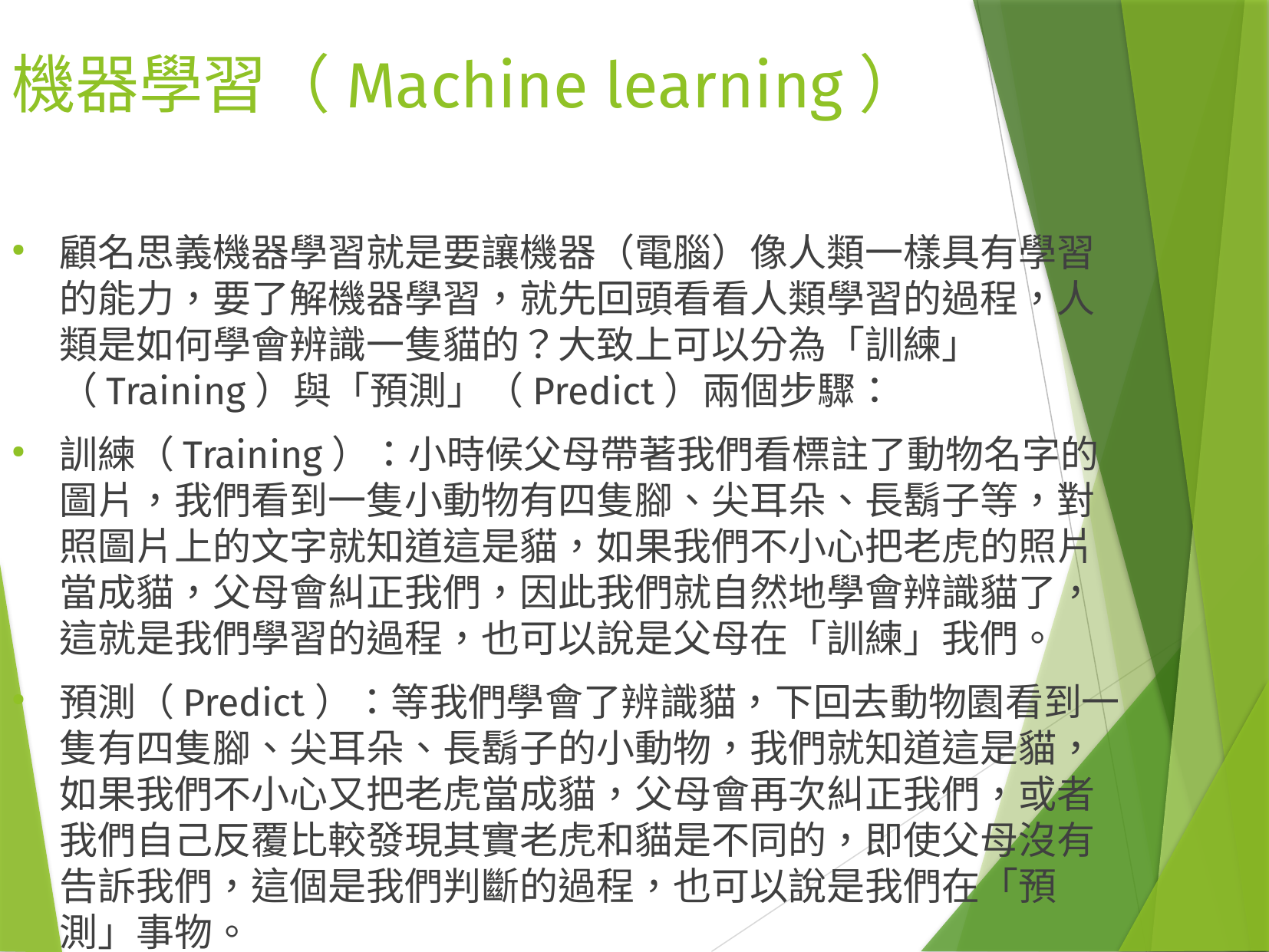

機器學習（Machine learning）
顧名思義機器學習就是要讓機器（電腦）像人類一樣具有學習的能力，要了解機器學習，就先回頭看看人類學習的過程，人類是如何學會辨識一隻貓的？大致上可以分為「訓練」（Training）與「預測」（Predict）兩個步驟：
訓練（Training）：小時候父母帶著我們看標註了動物名字的圖片，我們看到一隻小動物有四隻腳、尖耳朵、長鬍子等，對照圖片上的文字就知道這是貓，如果我們不小心把老虎的照片當成貓，父母會糾正我們，因此我們就自然地學會辨識貓了，這就是我們學習的過程，也可以說是父母在「訓練」我們。
預測（Predict）：等我們學會了辨識貓，下回去動物園看到一隻有四隻腳、尖耳朵、長鬍子的小動物，我們就知道這是貓，如果我們不小心又把老虎當成貓，父母會再次糾正我們，或者我們自己反覆比較發現其實老虎和貓是不同的，即使父母沒有告訴我們，這個是我們判斷的過程，也可以說是我們在「預測」事物。